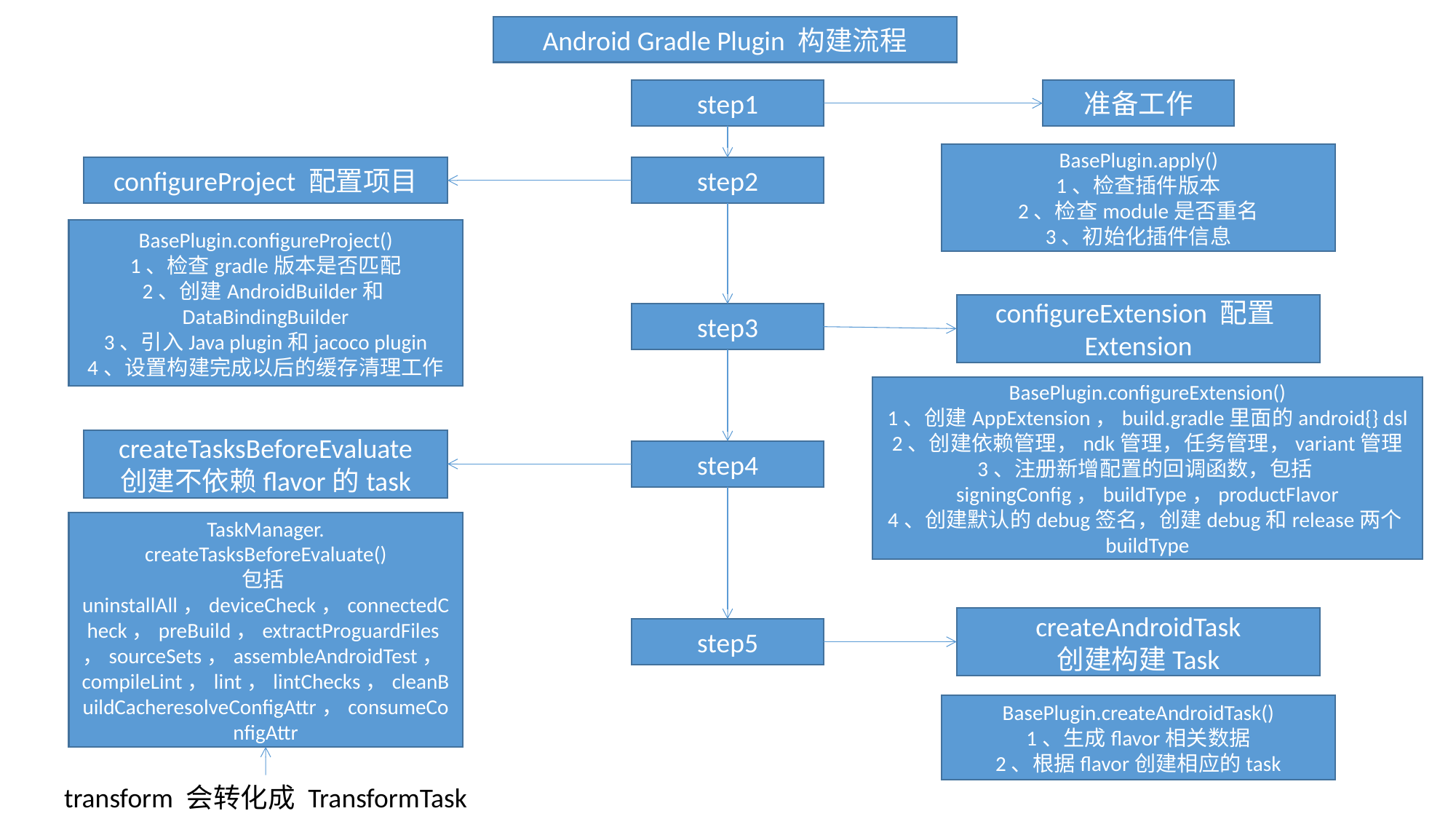

Android Gradle Plugin 构建流程
step1
准备工作
BasePlugin.apply()
1、检查插件版本
2、检查module是否重名
3、初始化插件信息
configureProject 配置项目
step2
BasePlugin.configureProject()
1、检查gradle版本是否匹配
2、创建AndroidBuilder和DataBindingBuilder
3、引入Java plugin和jacoco plugin
4、设置构建完成以后的缓存清理工作
configureExtension 配置Extension
step3
BasePlugin.configureExtension()
1、创建AppExtension，build.gradle里面的android{} dsl
2、创建依赖管理，ndk管理，任务管理，variant管理
3、注册新增配置的回调函数，包括signingConfig，buildType，productFlavor
4、创建默认的debug签名，创建debug和release两个buildType
createTasksBeforeEvaluate
创建不依赖flavor的task
step4
TaskManager.
createTasksBeforeEvaluate()
包括uninstallAll，deviceCheck，connectedCheck，preBuild，extractProguardFiles，sourceSets，assembleAndroidTest，compileLint，lint，lintChecks，cleanBuildCacheresolveConfigAttr，consumeConfigAttr
createAndroidTask
创建构建Task
step5
BasePlugin.createAndroidTask()
1、生成flavor相关数据
2、根据flavor创建相应的task
transform 会转化成 TransformTask